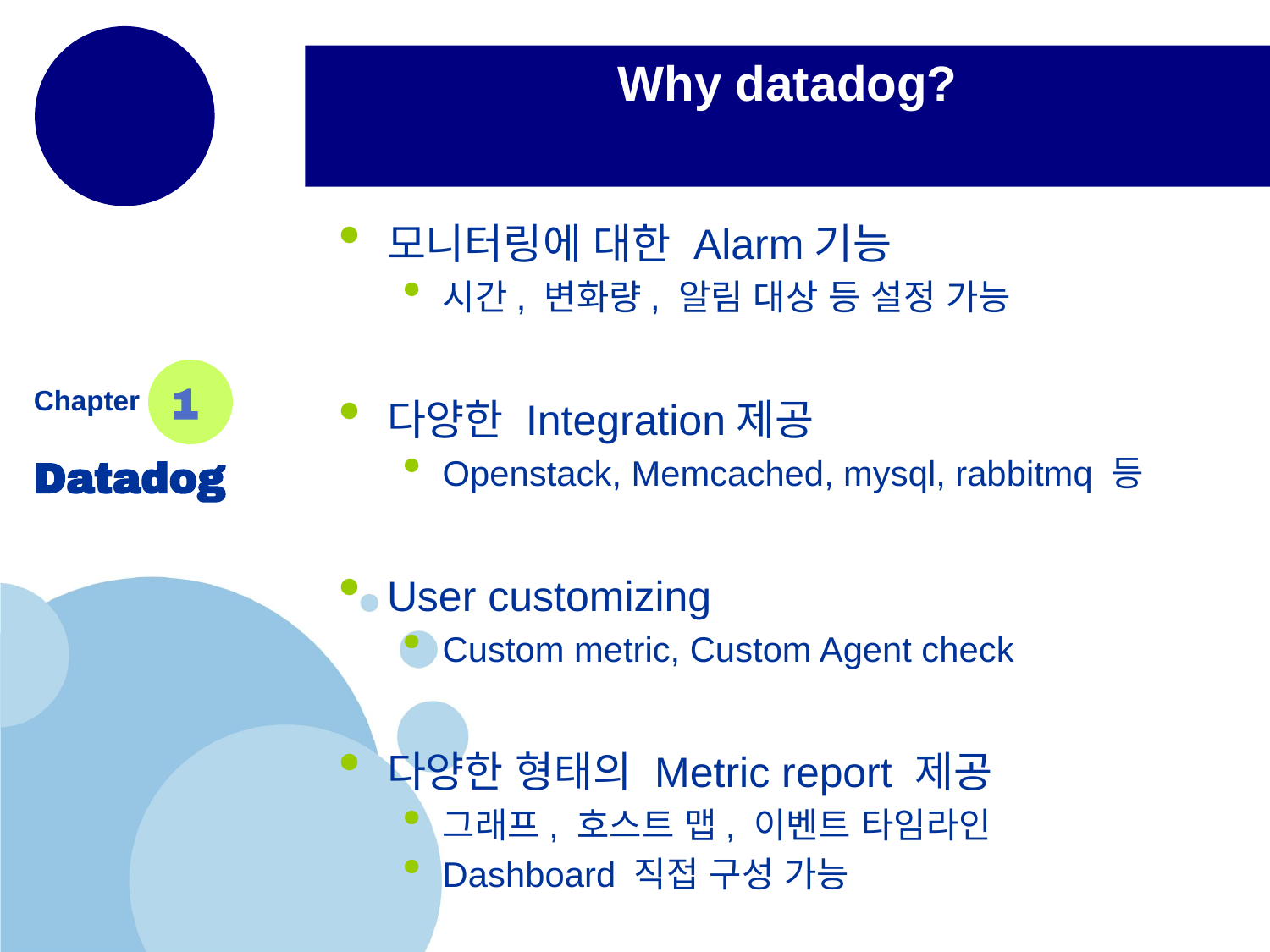

# Why datadog?
모니터링에 대한 Alarm기능
시간, 변화량, 알림 대상 등 설정 가능

다양한 Integration제공
Openstack, Memcached, mysql, rabbitmq 등

User customizing
Custom metric, Custom Agent check

다양한 형태의 Metric report 제공
그래프, 호스트 맵, 이벤트 타임라인
Dashboard 직접 구성 가능

1
Chapter
Datadog